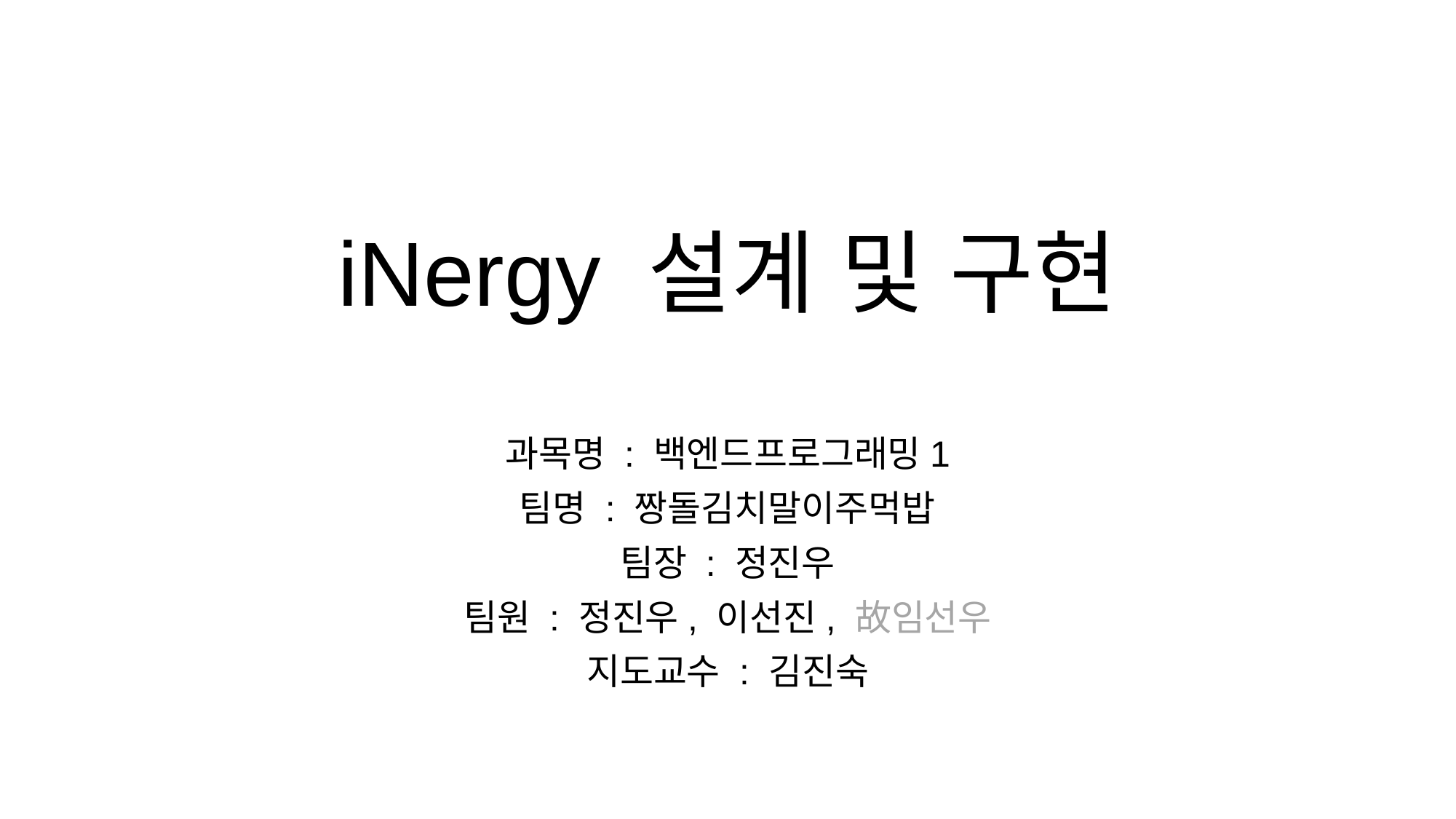

# iNergy 설계 및 구현
과목명 : 백엔드프로그래밍1
팀명 : 짱돌김치말이주먹밥
팀장 : 정진우
팀원 : 정진우, 이선진, 故임선우
지도교수 : 김진숙